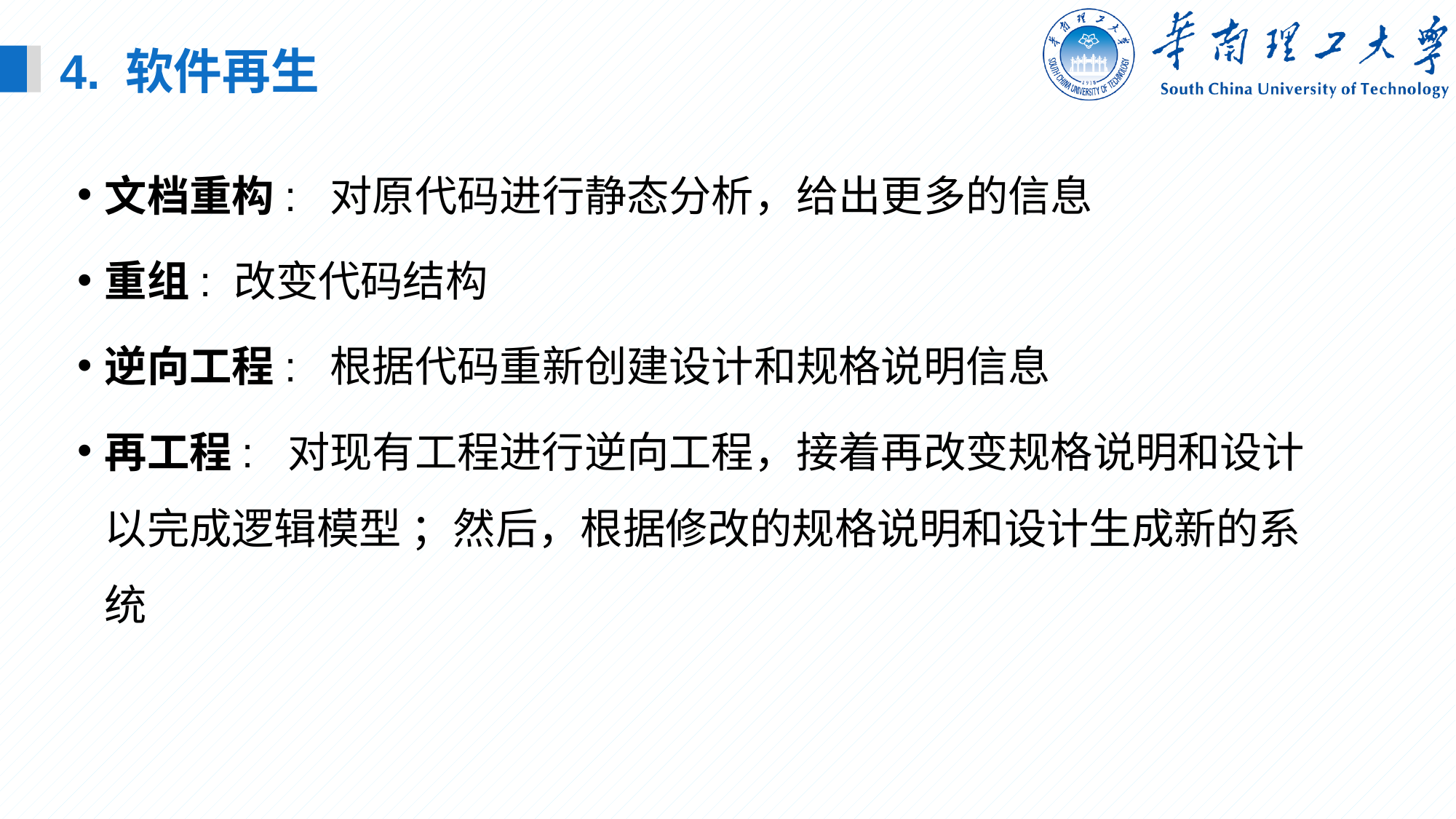

4. 软件再生
文档重构:  对原代码进行静态分析，给出更多的信息
重组: 改变代码结构
逆向工程:  根据代码重新创建设计和规格说明信息
再工程:  对现有工程进行逆向工程，接着再改变规格说明和设计以完成逻辑模型 ；然后，根据修改的规格说明和设计生成新的系统